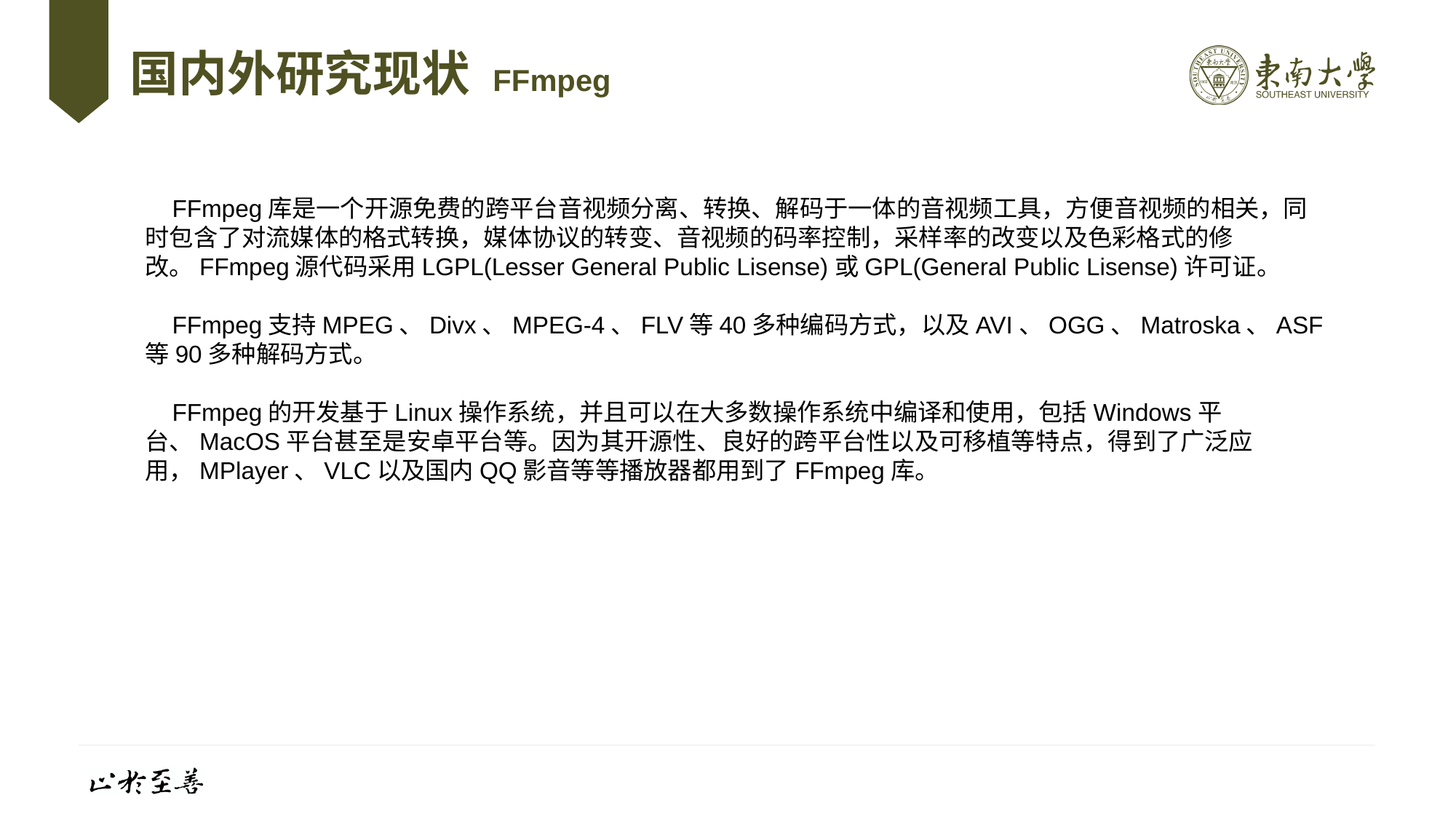

# 国内外研究现状 FFmpeg

    FFmpeg库是一个开源免费的跨平台音视频分离、转换、解码于一体的音视频工具，方便音视频的相关，同时包含了对流媒体的格式转换，媒体协议的转变、音视频的码率控制，采样率的改变以及色彩格式的修改。FFmpeg源代码采用LGPL(Lesser General Public Lisense)或GPL(General Public Lisense)许可证。

    FFmpeg支持MPEG、Divx、MPEG-4、FLV等40多种编码方式，以及AVI、OGG、Matroska、ASF等90多种解码方式。

    FFmpeg的开发基于Linux操作系统，并且可以在大多数操作系统中编译和使用，包括Windows平台、MacOS平台甚至是安卓平台等。因为其开源性、良好的跨平台性以及可移植等特点，得到了广泛应用，MPlayer、VLC以及国内QQ影音等等播放器都用到了FFmpeg库。

6